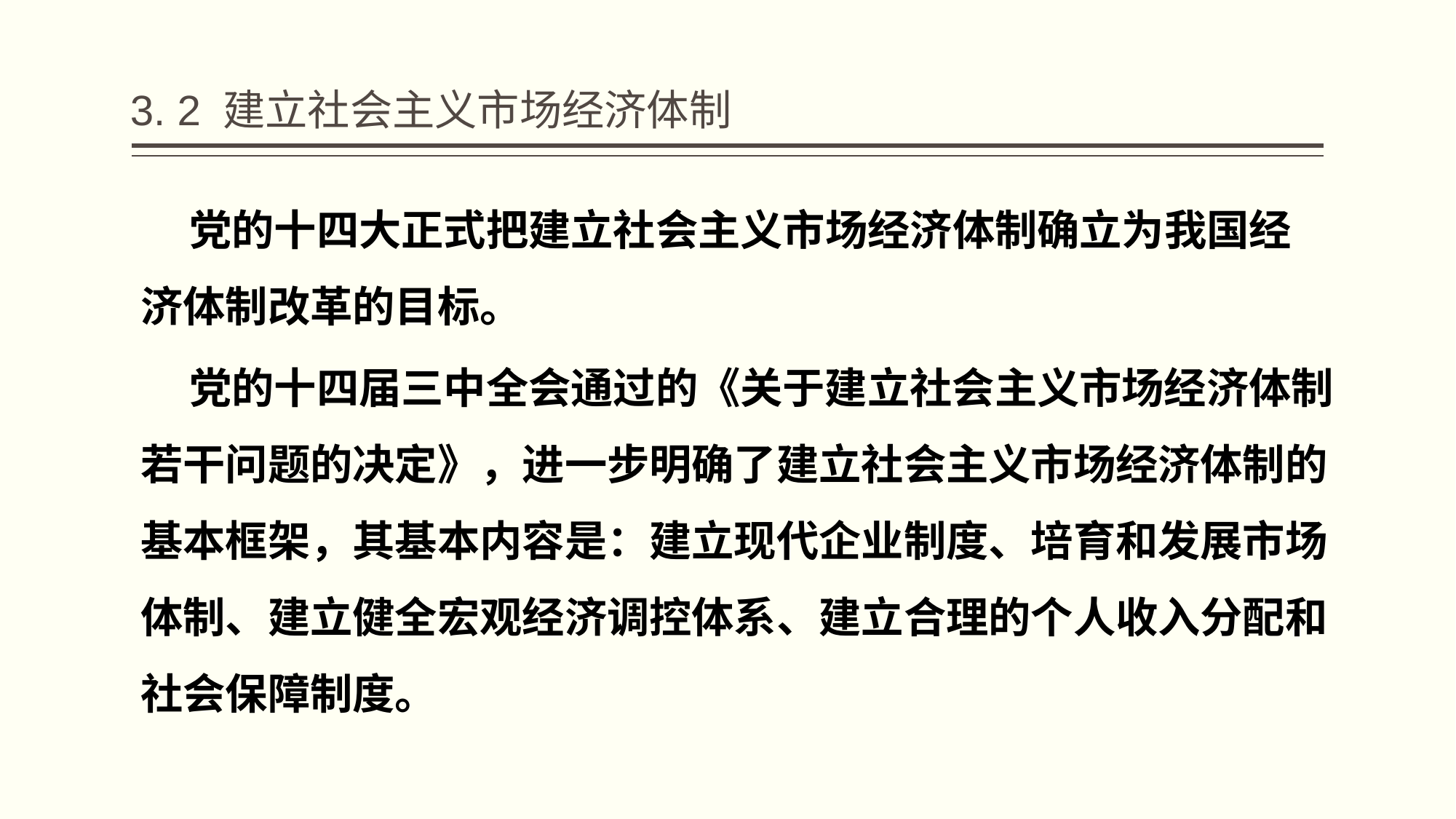

# 3. 2 建立社会主义市场经济体制
    党的十四大正式把建立社会主义市场经济体制确立为我国经济体制改革的目标。
    党的十四届三中全会通过的《关于建立社会主义市场经济体制若干问题的决定》，进一步明确了建立社会主义市场经济体制的基本框架，其基本内容是：建立现代企业制度、培育和发展市场体制、建立健全宏观经济调控体系、建立合理的个人收入分配和社会保障制度。